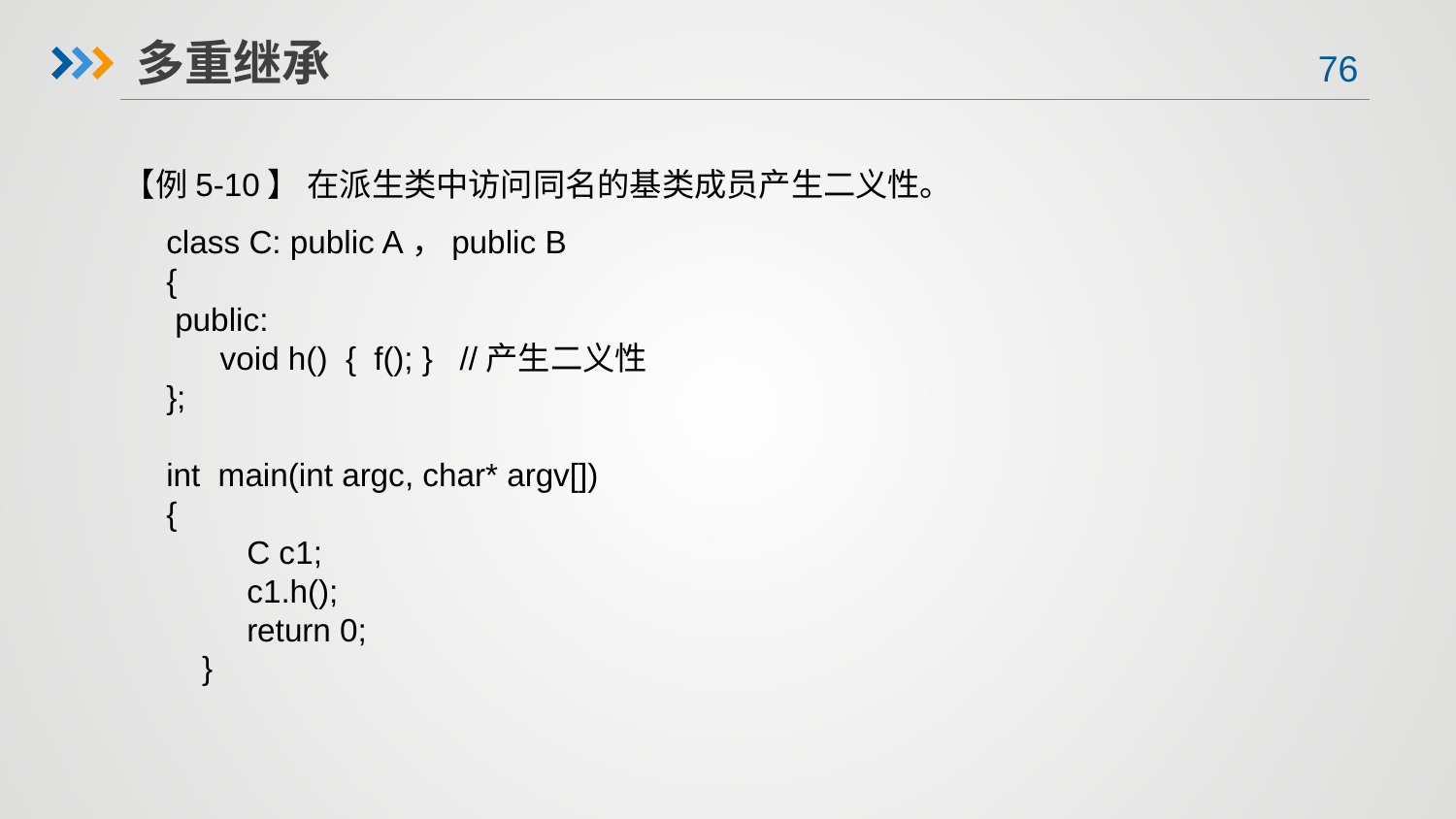

多重继承
【例5-10】 在派生类中访问同名的基类成员产生二义性。
class C: public A，public B
{
 public:
      void h()  {  f(); }   //产生二义性
};

int  main(int argc, char* argv[])
{
         C c1;
         c1.h();
         return 0;
    }